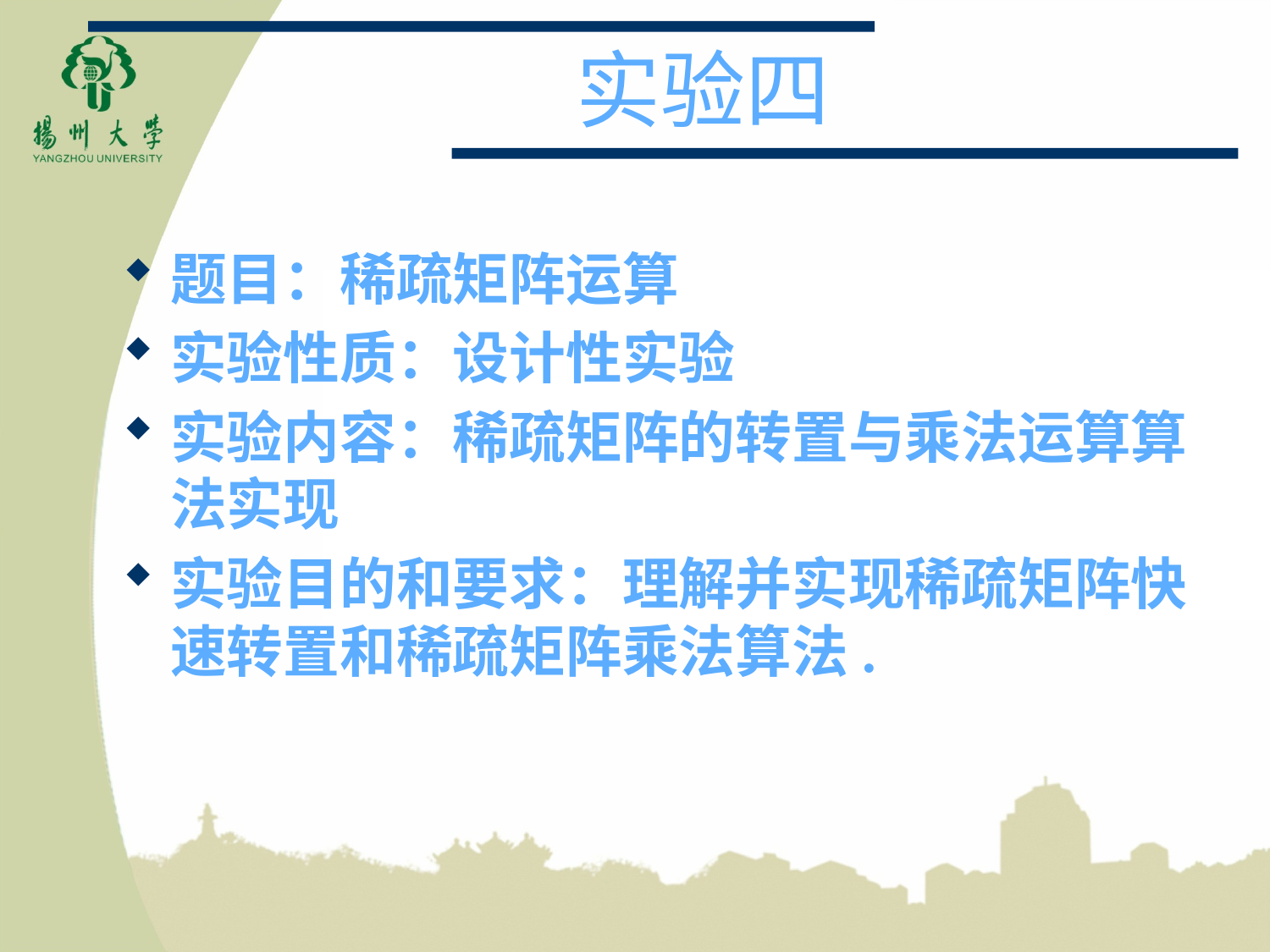

# 实验四
题目：稀疏矩阵运算
实验性质：设计性实验
实验内容：稀疏矩阵的转置与乘法运算算法实现
实验目的和要求：理解并实现稀疏矩阵快速转置和稀疏矩阵乘法算法.